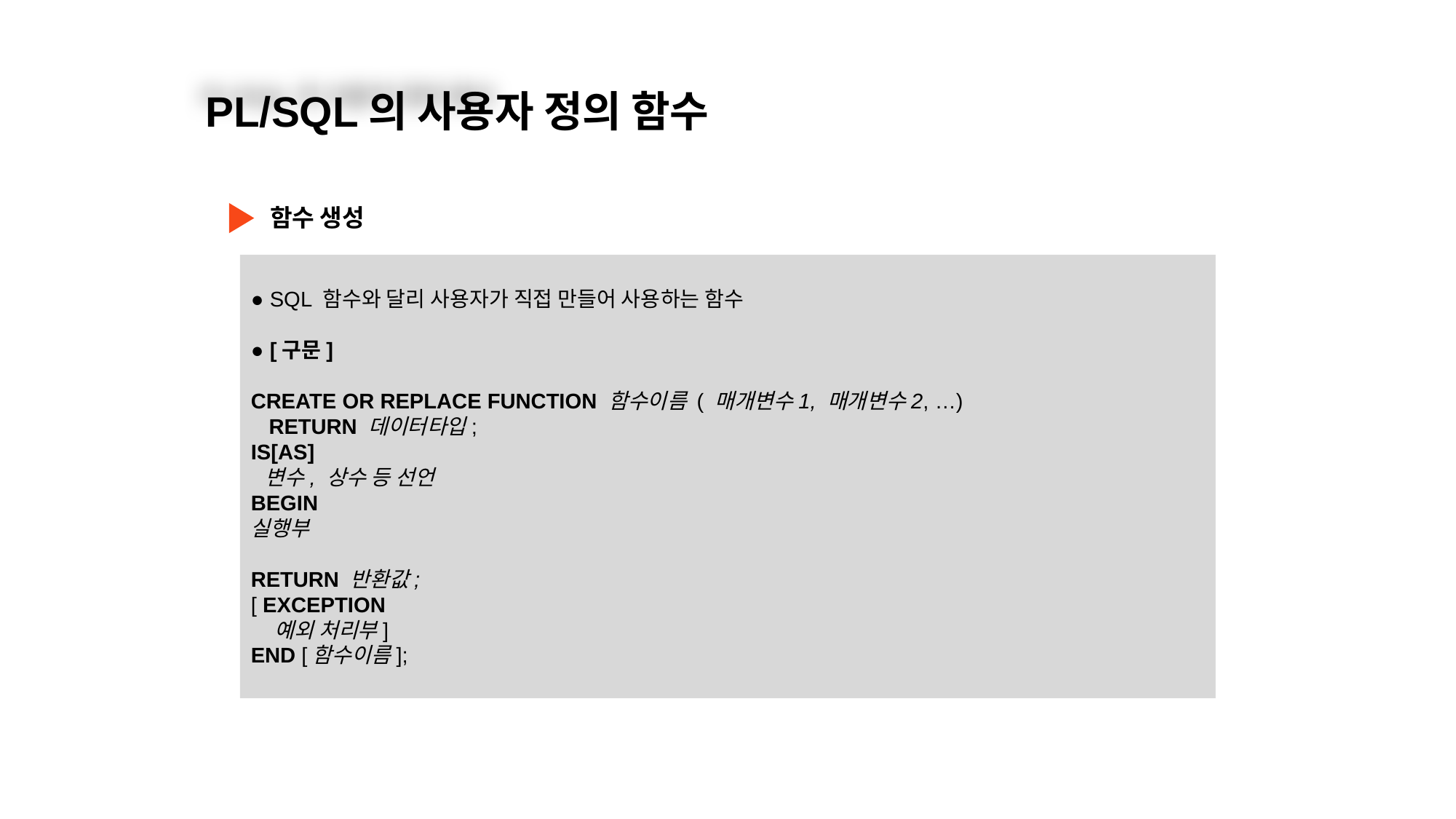

PL/SQL의 사용자 정의 함수

함수 생성

● SQL 함수와 달리 사용자가 직접 만들어 사용하는 함수

● [구문]

CREATE OR REPLACE FUNCTION 함수이름 ( 매개변수1, 매개변수2, …)
   RETURN 데이터타입;
IS[AS]
  변수, 상수 등 선언
BEGIN
실행부

RETURN 반환값;
[ EXCEPTION
    예외 처리부]
END [함수이름];